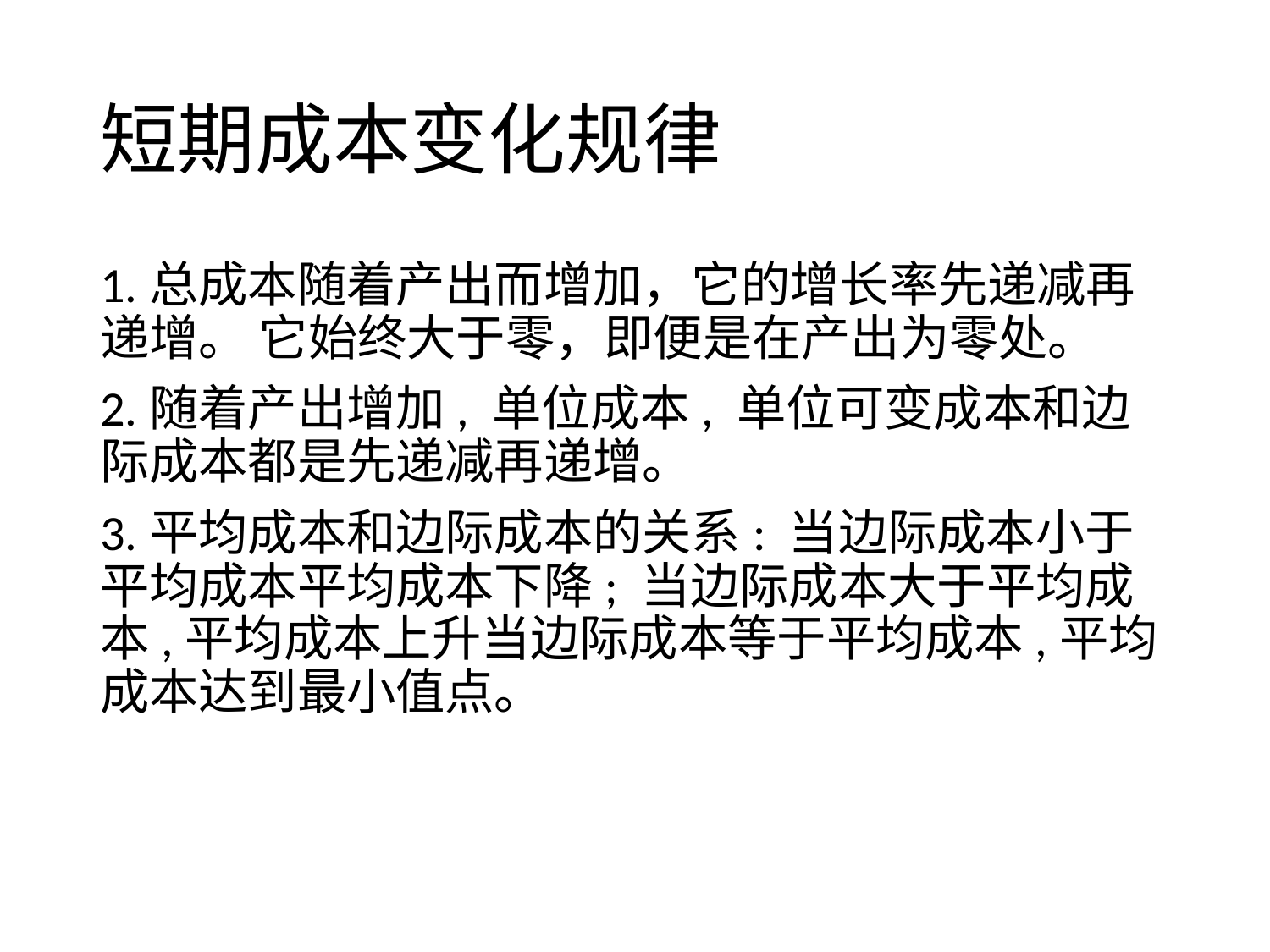

# 短期成本变化规律
1.总成本随着产出而增加，它的增长率先递减再递增。 它始终大于零，即便是在产出为零处。
2.随着产出增加, 单位成本, 单位可变成本和边际成本都是先递减再递增。
3.平均成本和边际成本的关系: 当边际成本小于平均成本平均成本下降; 当边际成本大于平均成本,平均成本上升当边际成本等于平均成本,平均成本达到最小值点。